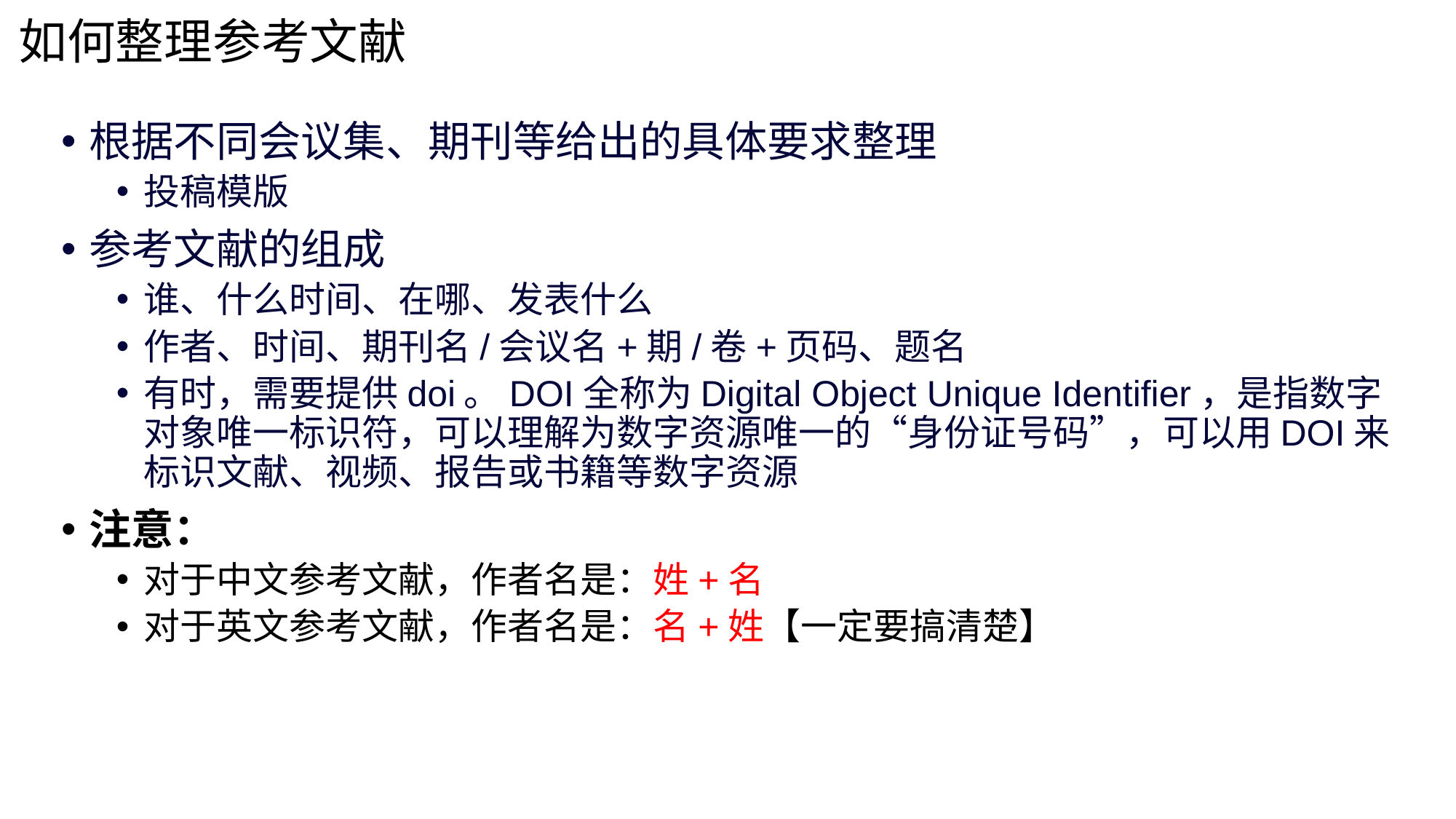

如何整理参考文献
根据不同会议集、期刊等给出的具体要求整理
投稿模版
参考文献的组成
谁、什么时间、在哪、发表什么
作者、时间、期刊名/会议名+期/卷+页码、题名
有时，需要提供doi。DOI全称为Digital Object Unique Identifier，是指数字对象唯一标识符，可以理解为数字资源唯一的“身份证号码”，可以用DOI来标识文献、视频、报告或书籍等数字资源
注意：
对于中文参考文献，作者名是：姓+名
对于英文参考文献，作者名是：名+姓【一定要搞清楚】